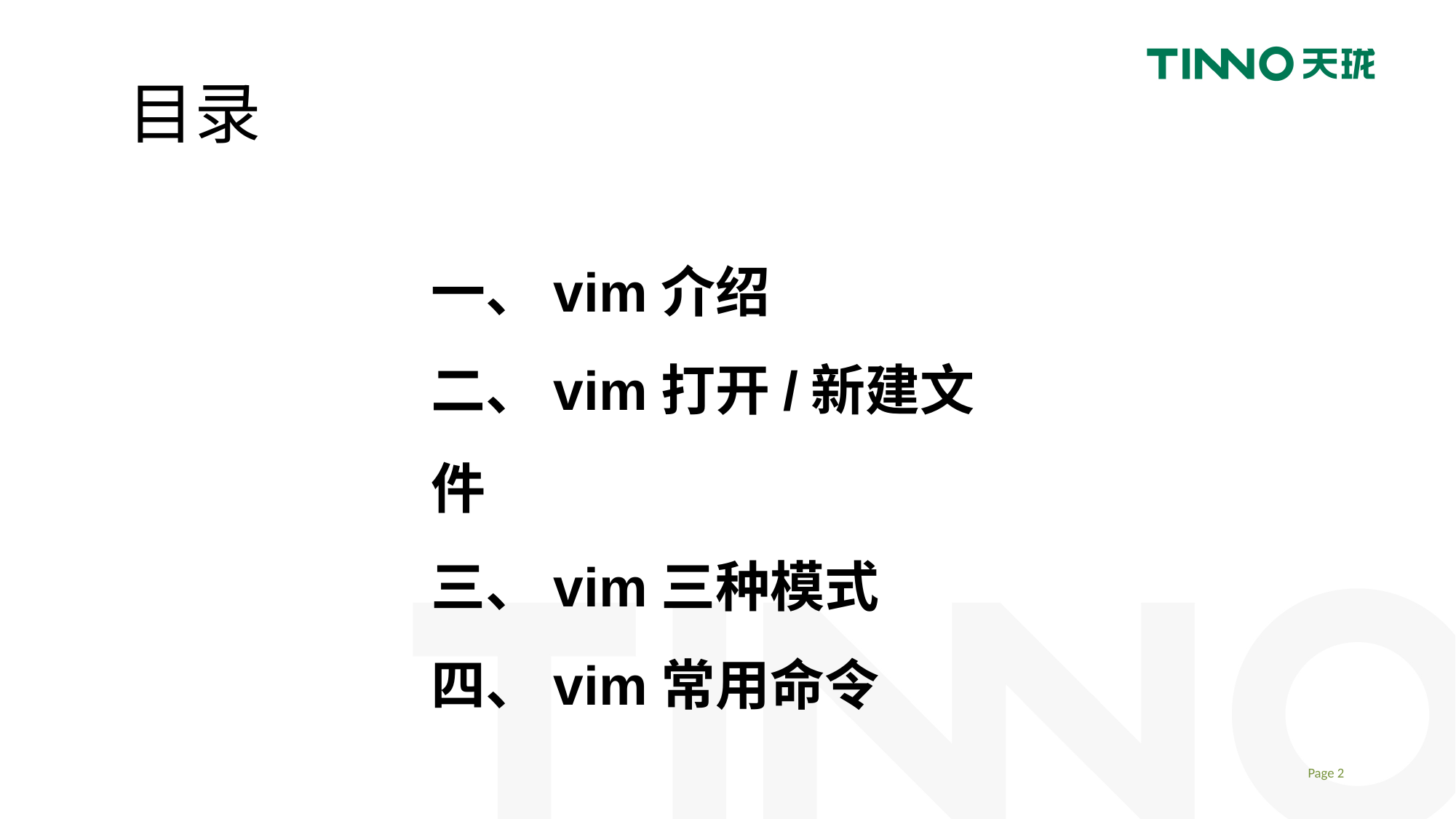

目录
一、vim介绍
二、vim打开/新建文件
三、vim三种模式
四、vim常用命令

Page 2